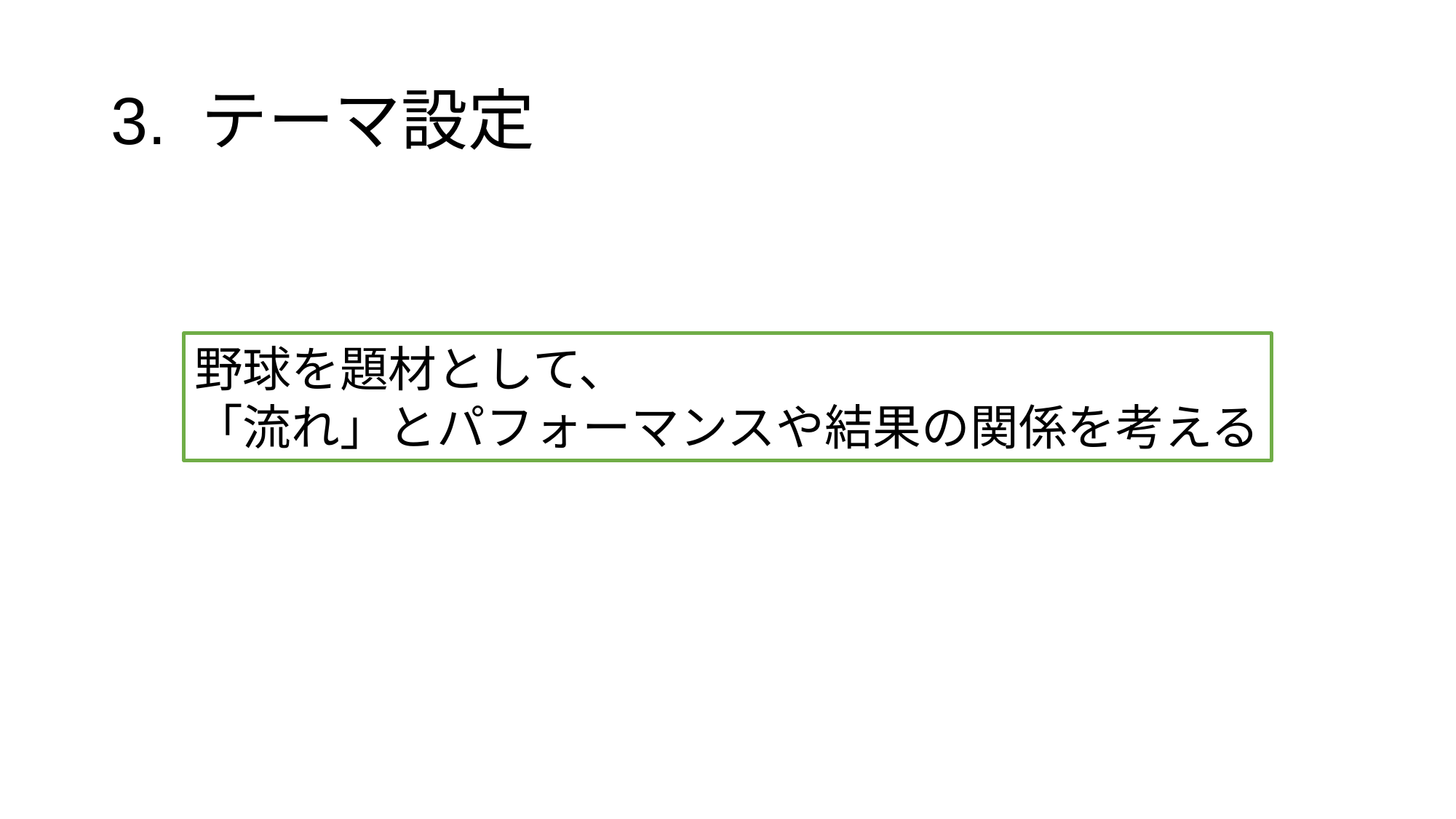

# 3. テーマ設定
野球を題材として、
「流れ」とパフォーマンスや結果の関係を考える